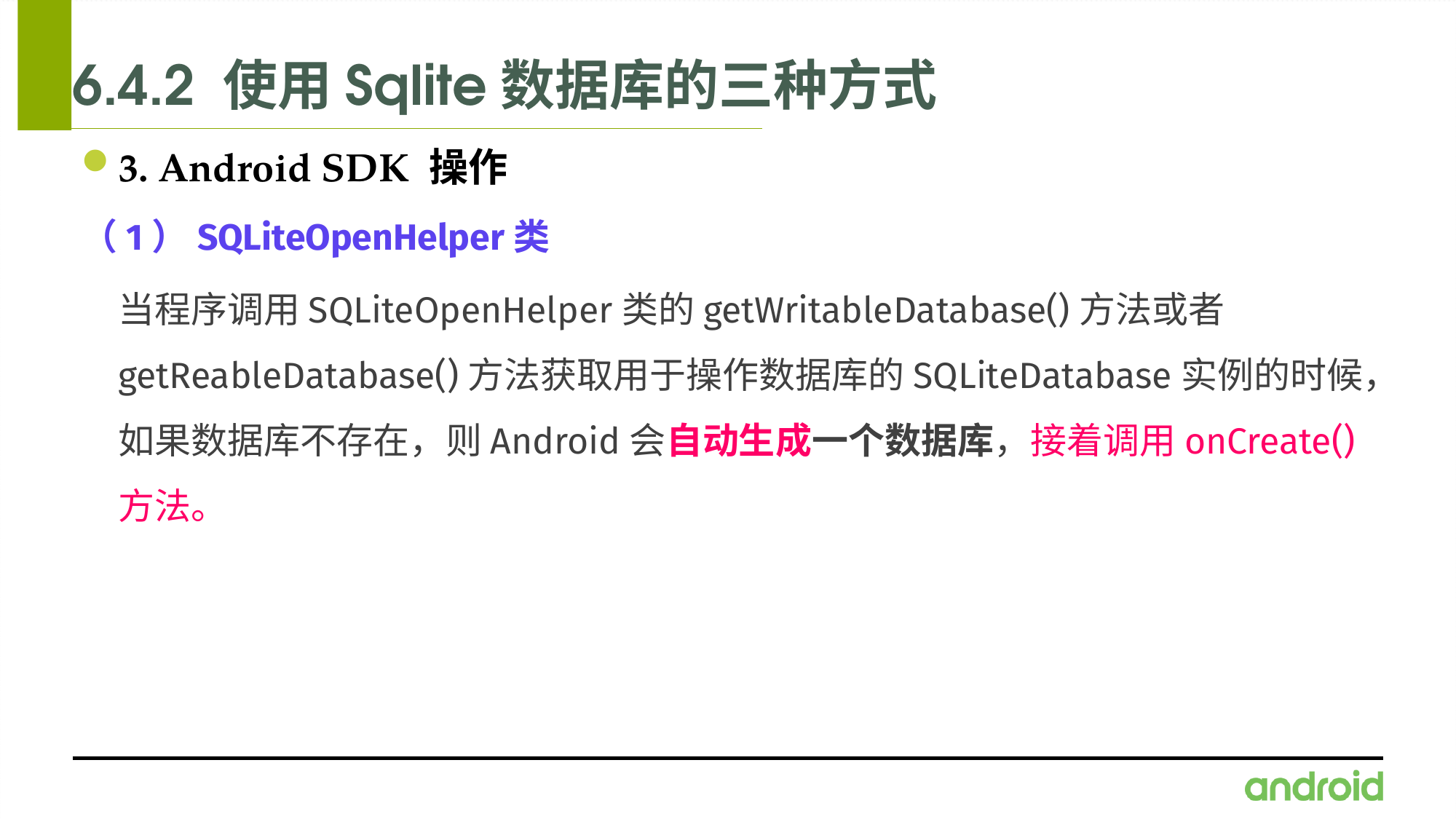

# 6.4.2 使用Sqlite数据库的三种方式
3. Android SDK 操作
（1）SQLiteOpenHelper类
当程序调用SQLiteOpenHelper类的getWritableDatabase()方法或者getReableDatabase()方法获取用于操作数据库的SQLiteDatabase实例的时候，如果数据库不存在，则Android会自动生成一个数据库，接着调用onCreate()方法。